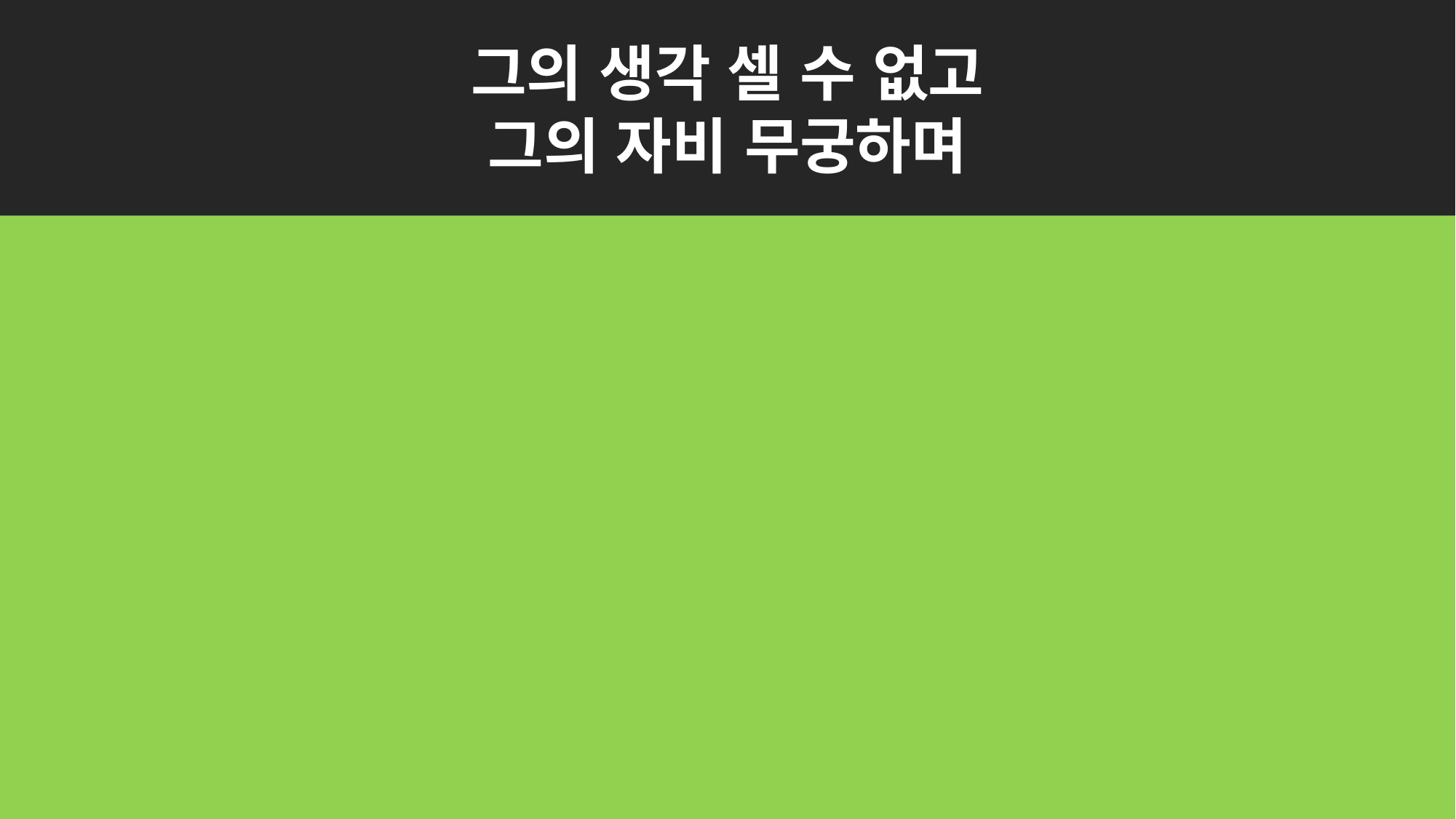

그의 생각 셀 수 없고
그의 자비 무궁하며